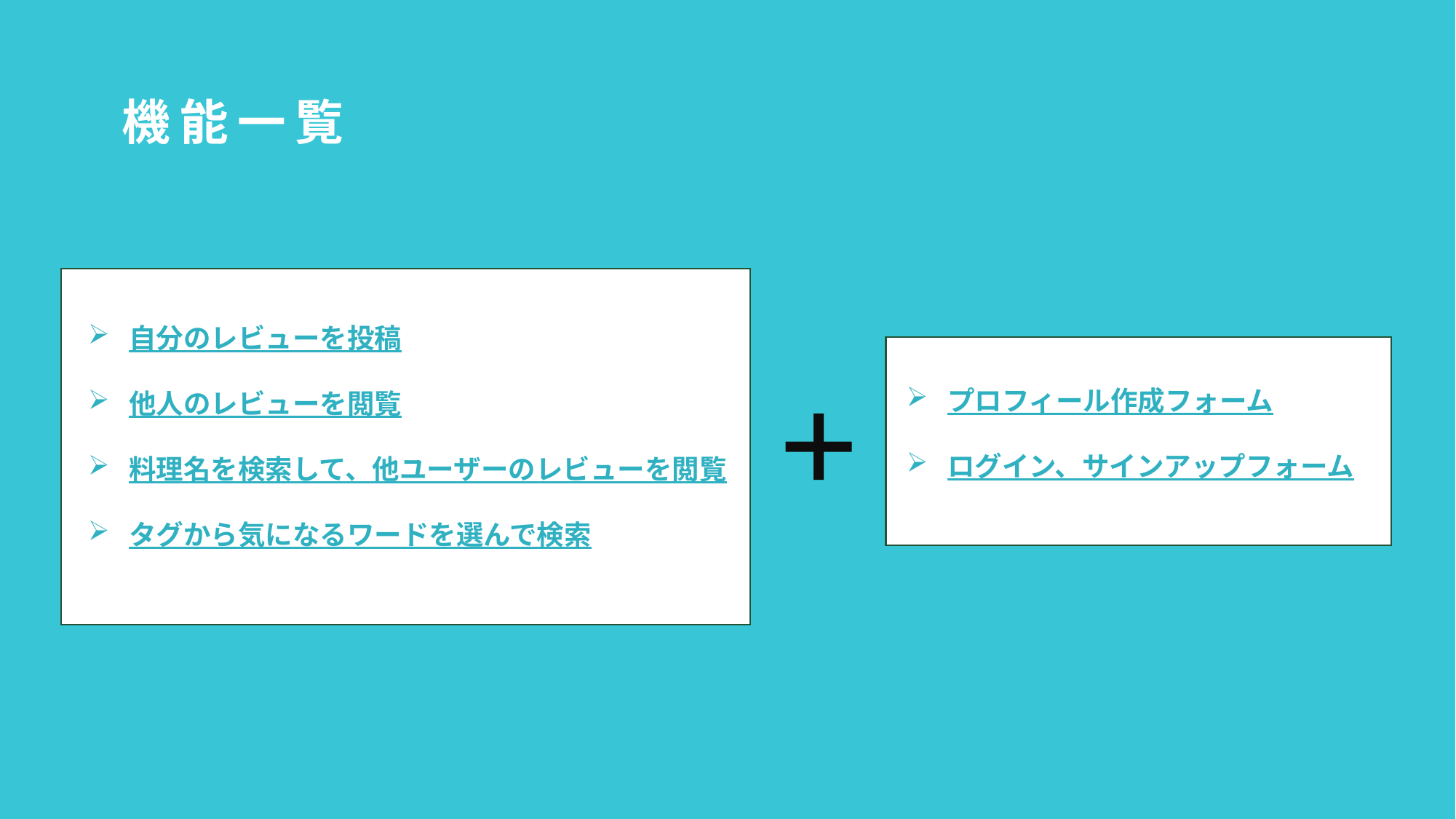

# 機能一覧

自分のレビューを投稿

他人のレビューを閲覧

料理名を検索して、他ユーザーのレビューを閲覧

タグから気になるワードを選んで検索

プロフィール作成フォーム

ログイン、サインアップフォーム